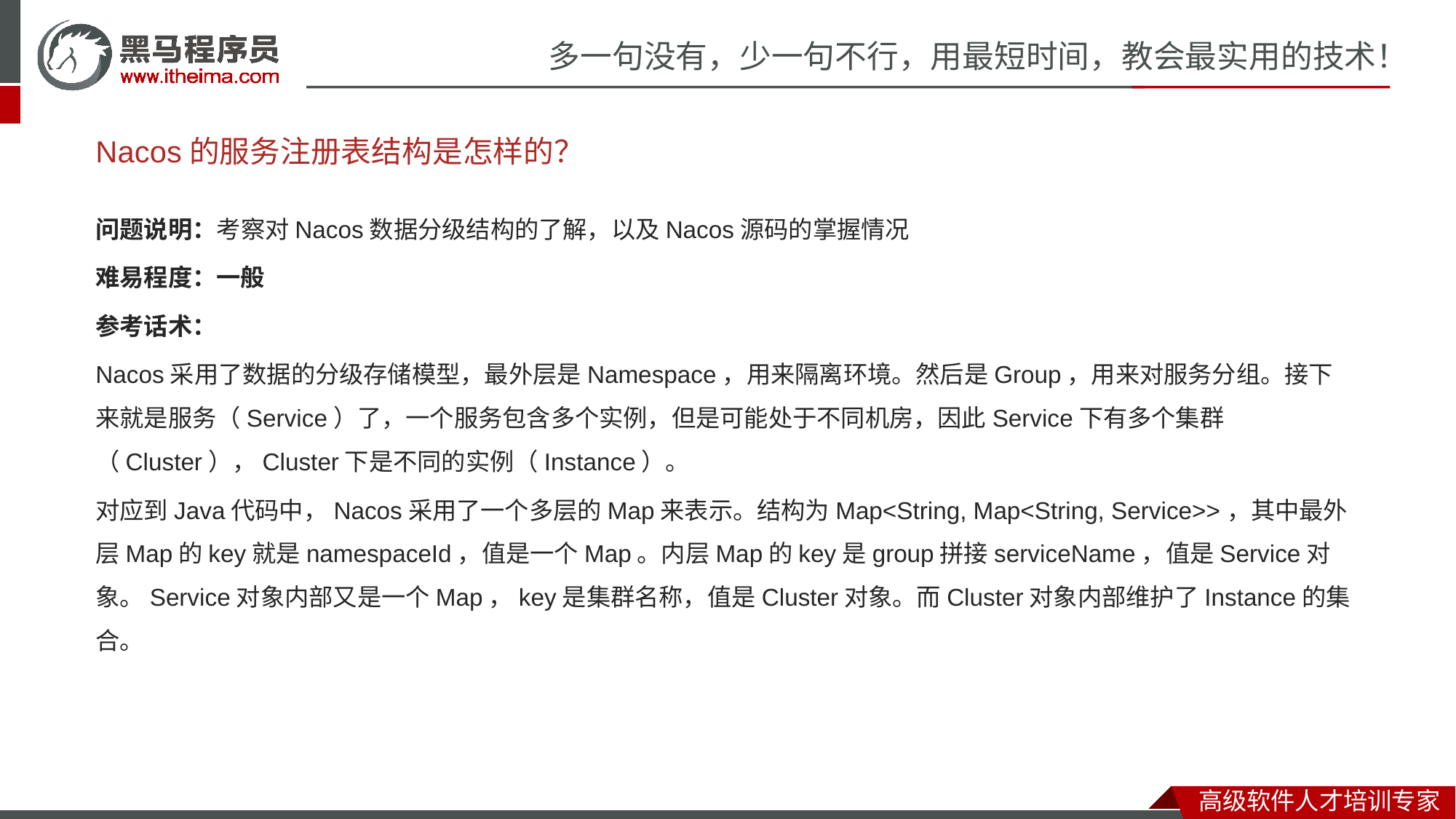

# Nacos的服务注册表结构是怎样的？
问题说明：考察对Nacos数据分级结构的了解，以及Nacos源码的掌握情况
难易程度：一般
参考话术：
Nacos采用了数据的分级存储模型，最外层是Namespace，用来隔离环境。然后是Group，用来对服务分组。接下来就是服务（Service）了，一个服务包含多个实例，但是可能处于不同机房，因此Service下有多个集群（Cluster），Cluster下是不同的实例（Instance）。
对应到Java代码中，Nacos采用了一个多层的Map来表示。结构为Map<String, Map<String, Service>>，其中最外层Map的key就是namespaceId，值是一个Map。内层Map的key是group拼接serviceName，值是Service对象。Service对象内部又是一个Map，key是集群名称，值是Cluster对象。而Cluster对象内部维护了Instance的集合。